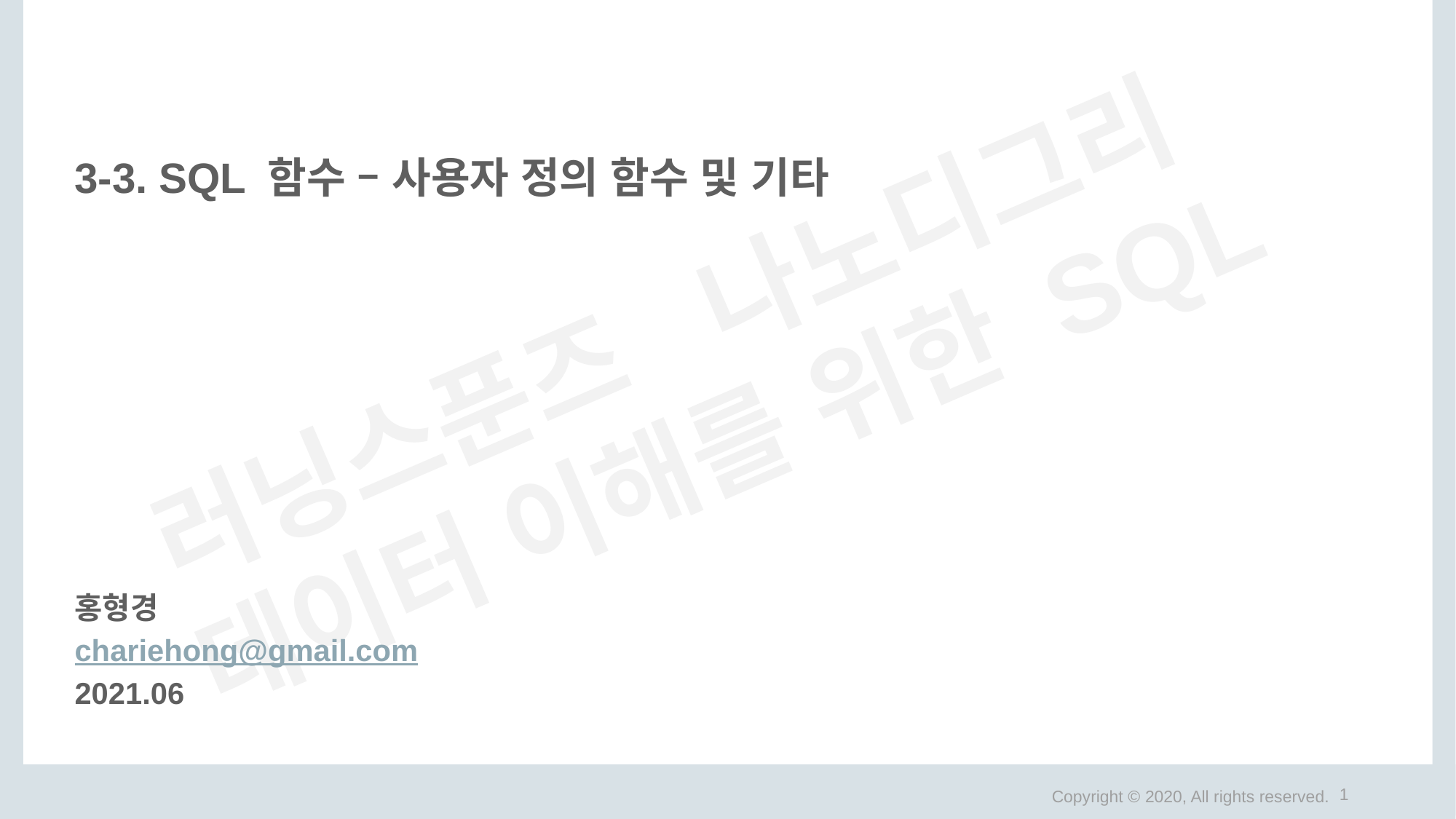

# 3-3. SQL 함수 – 사용자 정의 함수 및 기타
Rohit Rahi
November 2018
홍형경
chariehong@gmail.com
2021.06